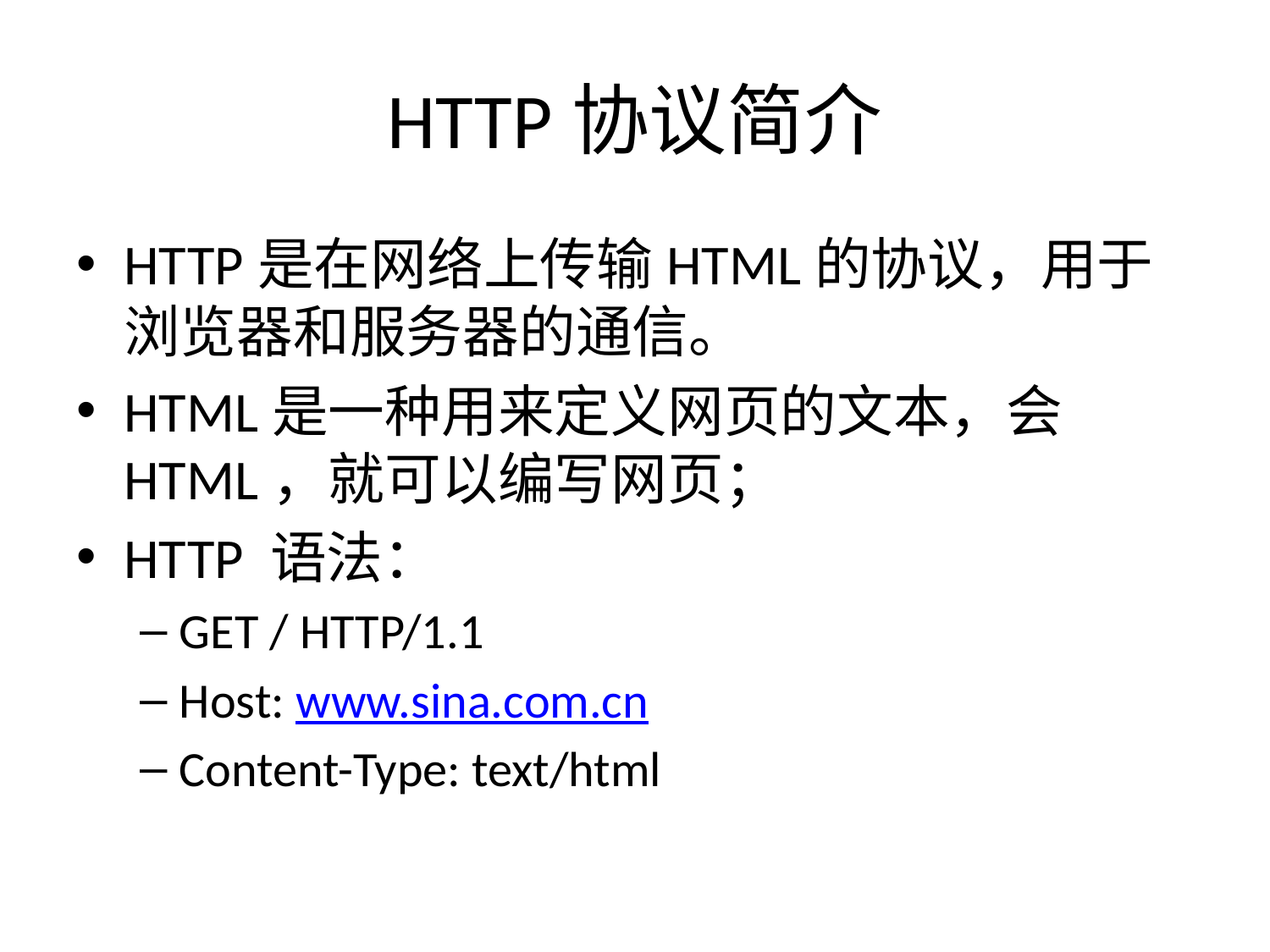

# HTTP协议简介
HTTP是在网络上传输HTML的协议，用于浏览器和服务器的通信。
HTML是一种用来定义网页的文本，会HTML，就可以编写网页；
HTTP 语法：
GET / HTTP/1.1
Host: www.sina.com.cn
Content-Type: text/html